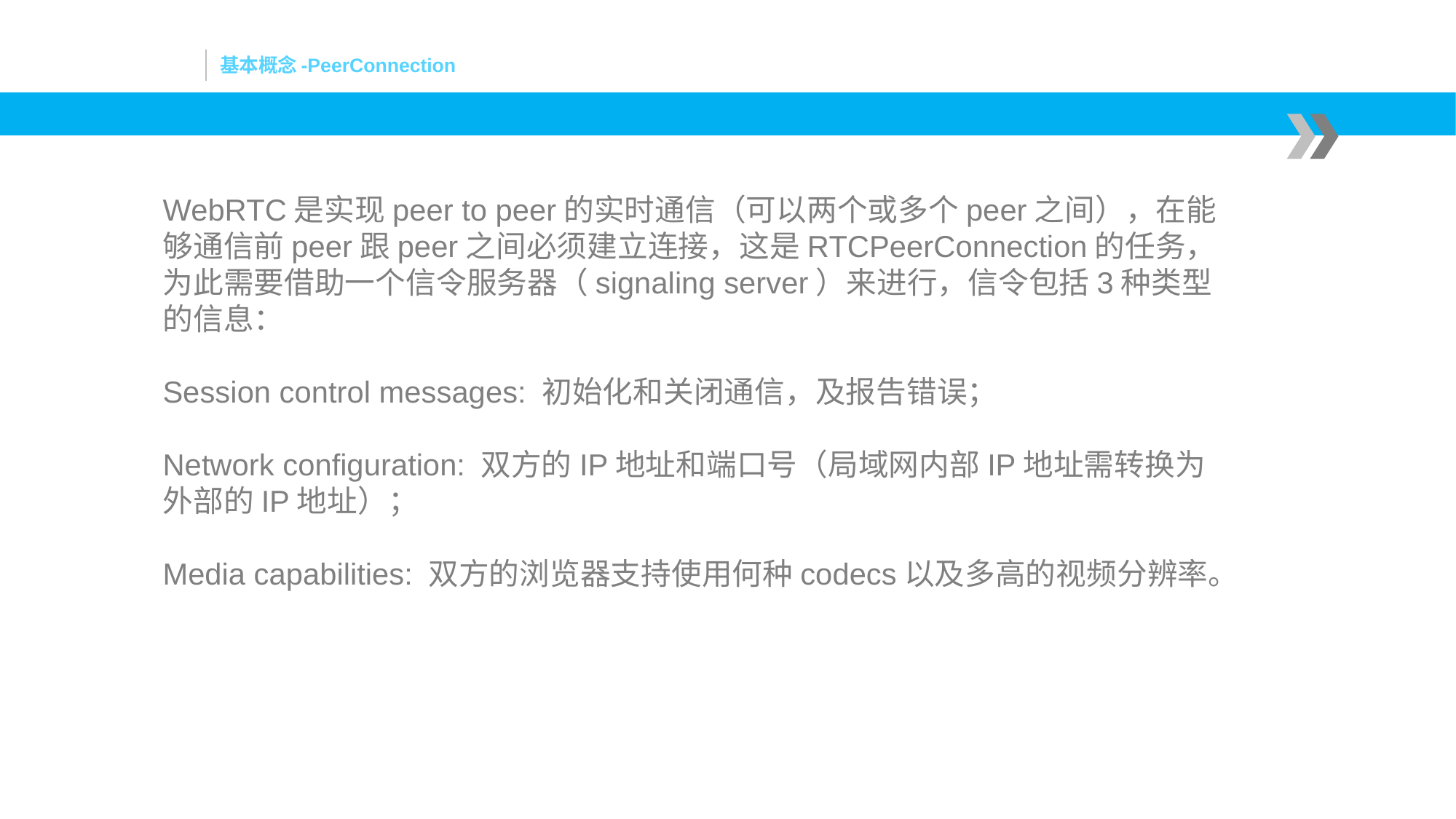

# 基本概念-PeerConnection
WebRTC是实现peer to peer的实时通信（可以两个或多个peer之间），在能够通信前peer跟peer之间必须建立连接，这是RTCPeerConnection的任务，为此需要借助一个信令服务器（signaling server）来进行，信令包括3种类型的信息：

Session control messages: 初始化和关闭通信，及报告错误；

Network configuration: 双方的IP地址和端口号（局域网内部IP地址需转换为外部的IP地址）；

Media capabilities: 双方的浏览器支持使用何种codecs以及多高的视频分辨率。